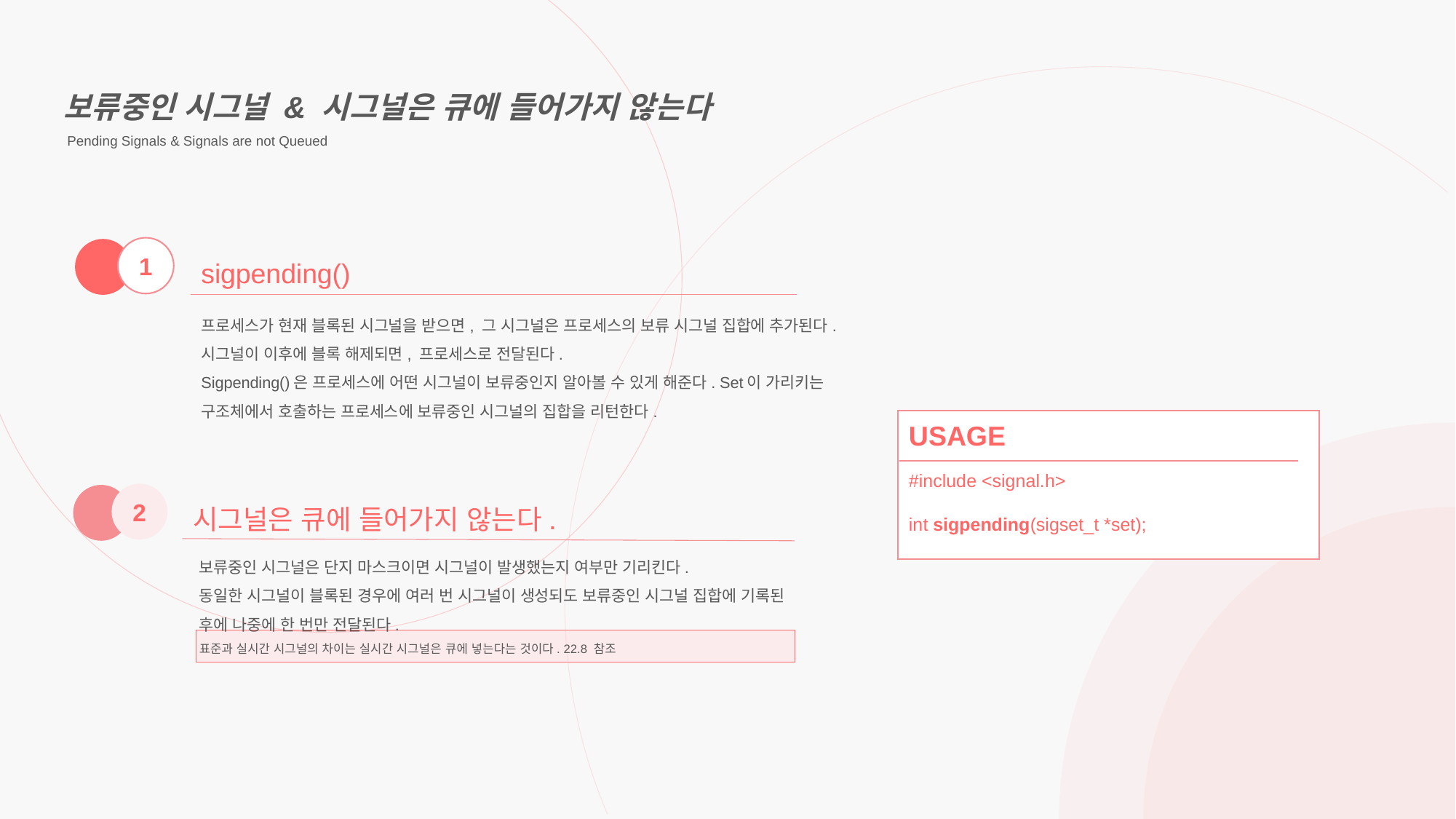

보류중인 시그널 & 시그널은 큐에 들어가지 않는다
 Pending Signals & Signals are not Queued

1

sigpending()
프로세스가 현재 블록된 시그널을 받으면, 그 시그널은 프로세스의 보류 시그널 집합에 추가된다. 시그널이 이후에 블록 해제되면, 프로세스로 전달된다.
Sigpending()은 프로세스에 어떤 시그널이 보류중인지 알아볼 수 있게 해준다. Set이 가리키는 구조체에서 호출하는 프로세스에 보류중인 시그널의 집합을 리턴한다.

USAGE

#include <signal.h>

int sigpending(sigset_t *set);
2

시그널은 큐에 들어가지 않는다.

보류중인 시그널은 단지 마스크이면 시그널이 발생했는지 여부만 기리킨다.
동일한 시그널이 블록된 경우에 여러 번 시그널이 생성되도 보류중인 시그널 집합에 기록된 후에 나중에 한 번만 전달된다.
표준과 실시간 시그널의 차이는 실시간 시그널은 큐에 넣는다는 것이다. 22.8 참조